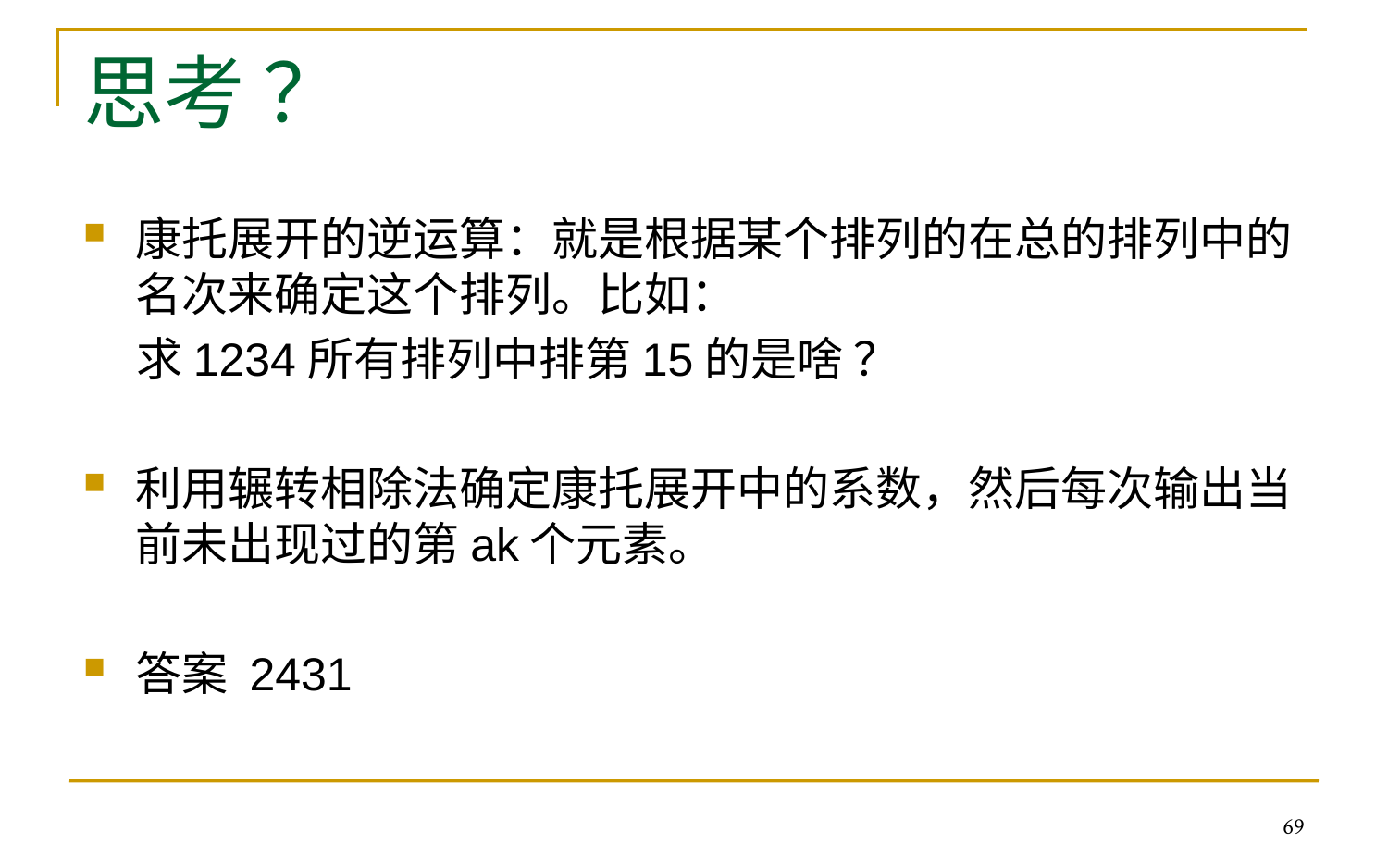

# 思考 ？
康托展开的逆运算：就是根据某个排列的在总的排列中的名次来确定这个排列。比如：
    求1234所有排列中排第15的是啥 ？

利用辗转相除法确定康托展开中的系数，然后每次输出当前未出现过的第ak个元素。

答案 2431
69